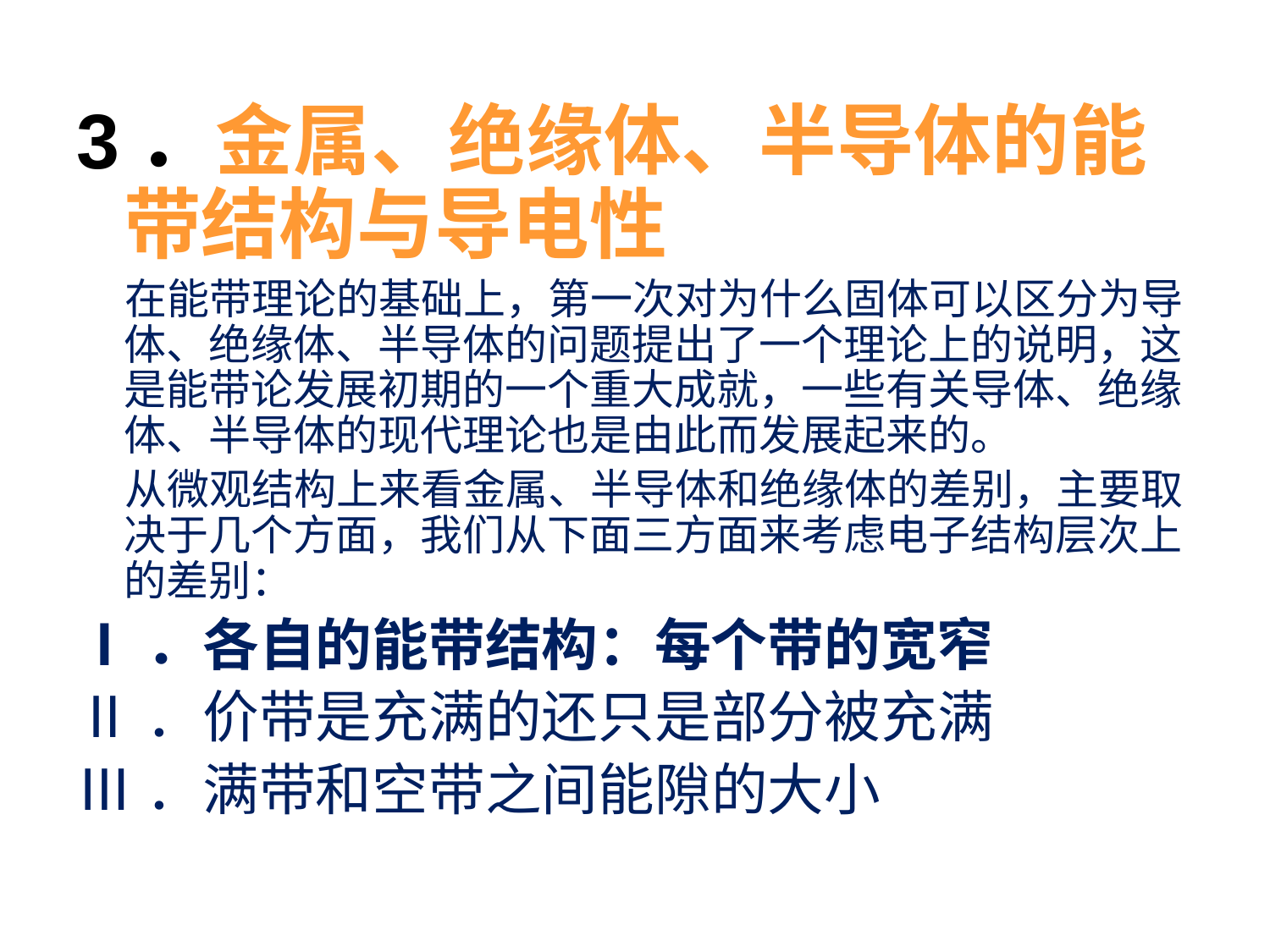

3．金属、绝缘体、半导体的能带结构与导电性
    在能带理论的基础上，第一次对为什么固体可以区分为导体、绝缘体、半导体的问题提出了一个理论上的说明，这是能带论发展初期的一个重大成就，一些有关导体、绝缘体、半导体的现代理论也是由此而发展起来的。
    从微观结构上来看金属、半导体和绝缘体的差别，主要取决于几个方面，我们从下面三方面来考虑电子结构层次上的差别：
Ⅰ．各自的能带结构：每个带的宽窄
Ⅱ．价带是充满的还只是部分被充满
Ⅲ．满带和空带之间能隙的大小